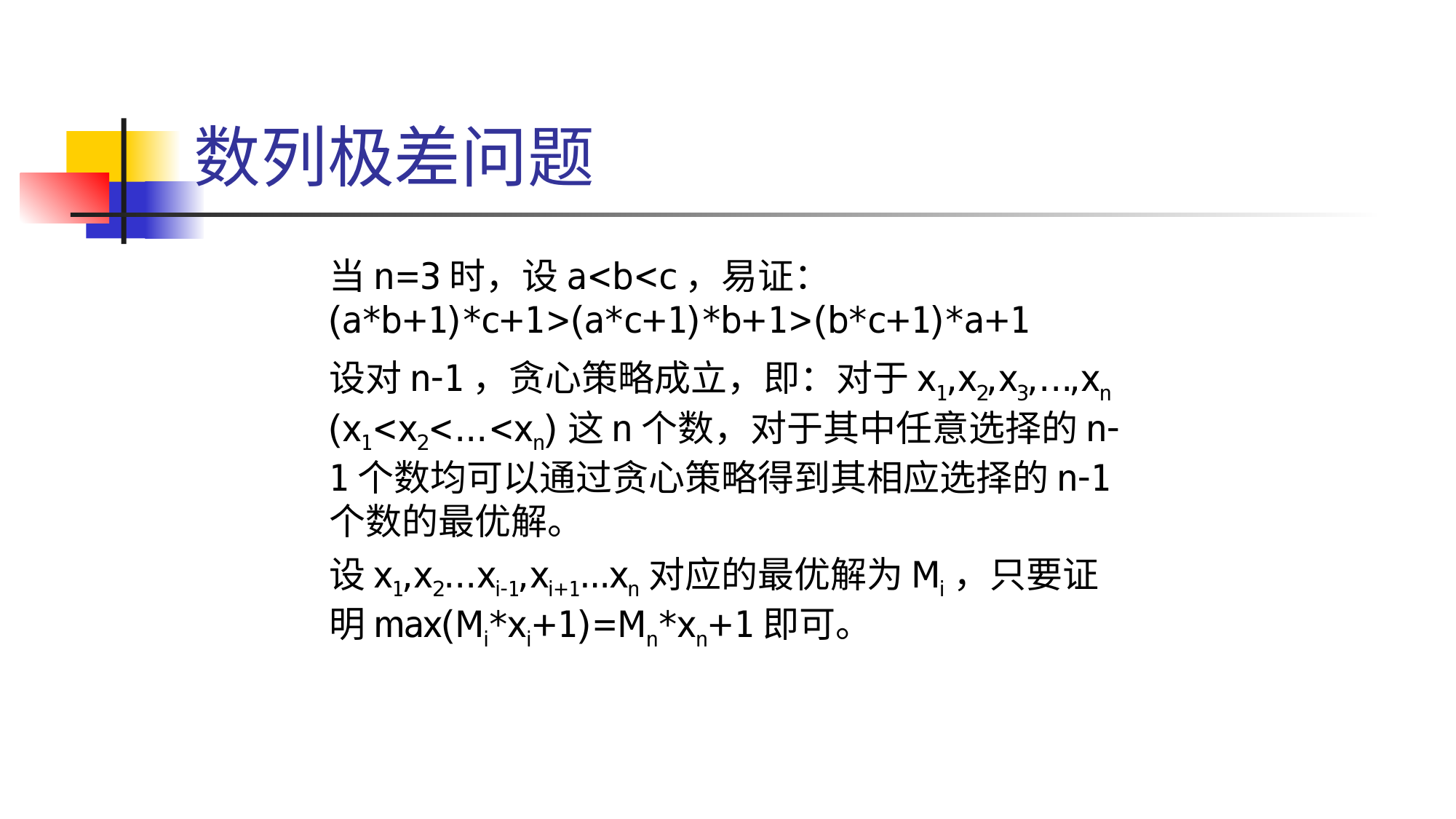

# 数列极差问题
当n=3时，设a<b<c，易证：
(a*b+1)*c+1>(a*c+1)*b+1>(b*c+1)*a+1
设对n-1，贪心策略成立，即：对于x1,x2,x3,...,xn (x1<x2<...<xn)这n个数，对于其中任意选择的n-1个数均可以通过贪心策略得到其相应选择的n-1个数的最优解。
设x1,x2...xi-1,xi+1…xn对应的最优解为Mi，只要证明max(Mi*xi+1)=Mn*xn+1即可。